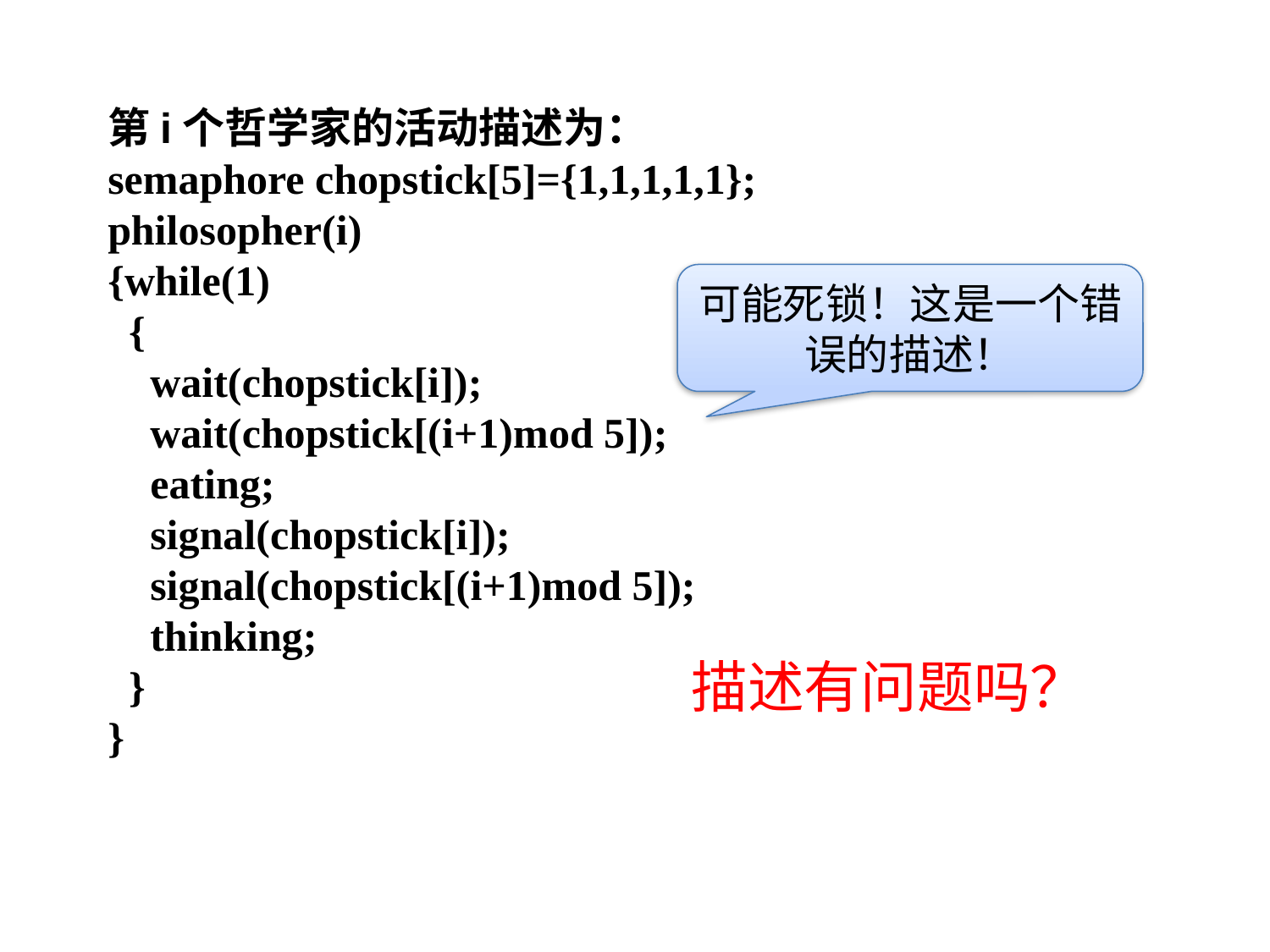

第i个哲学家的活动描述为：
semaphore chopstick[5]={1,1,1,1,1};
philosopher(i)
{while(1)
  {
    wait(chopstick[i]);
    wait(chopstick[(i+1)mod 5]);
    eating;
    signal(chopstick[i]);
    signal(chopstick[(i+1)mod 5]);
    thinking;
  }
}

可能死锁！这是一个错误的描述！

描述有问题吗？